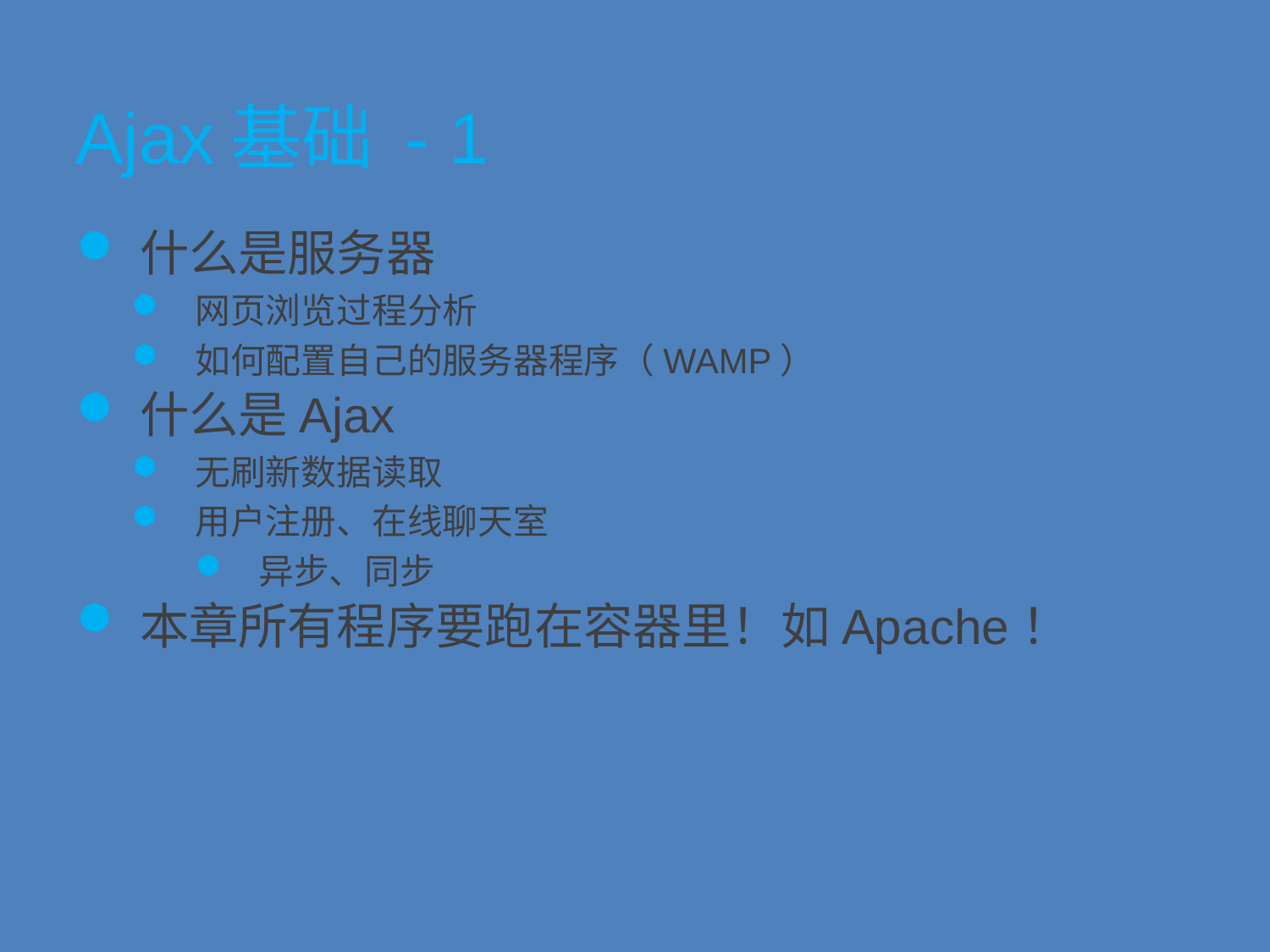

# Ajax基础 - 1
什么是服务器
网页浏览过程分析
如何配置自己的服务器程序（WAMP）
什么是Ajax
无刷新数据读取
用户注册、在线聊天室
异步、同步
本章所有程序要跑在容器里！如Apache！